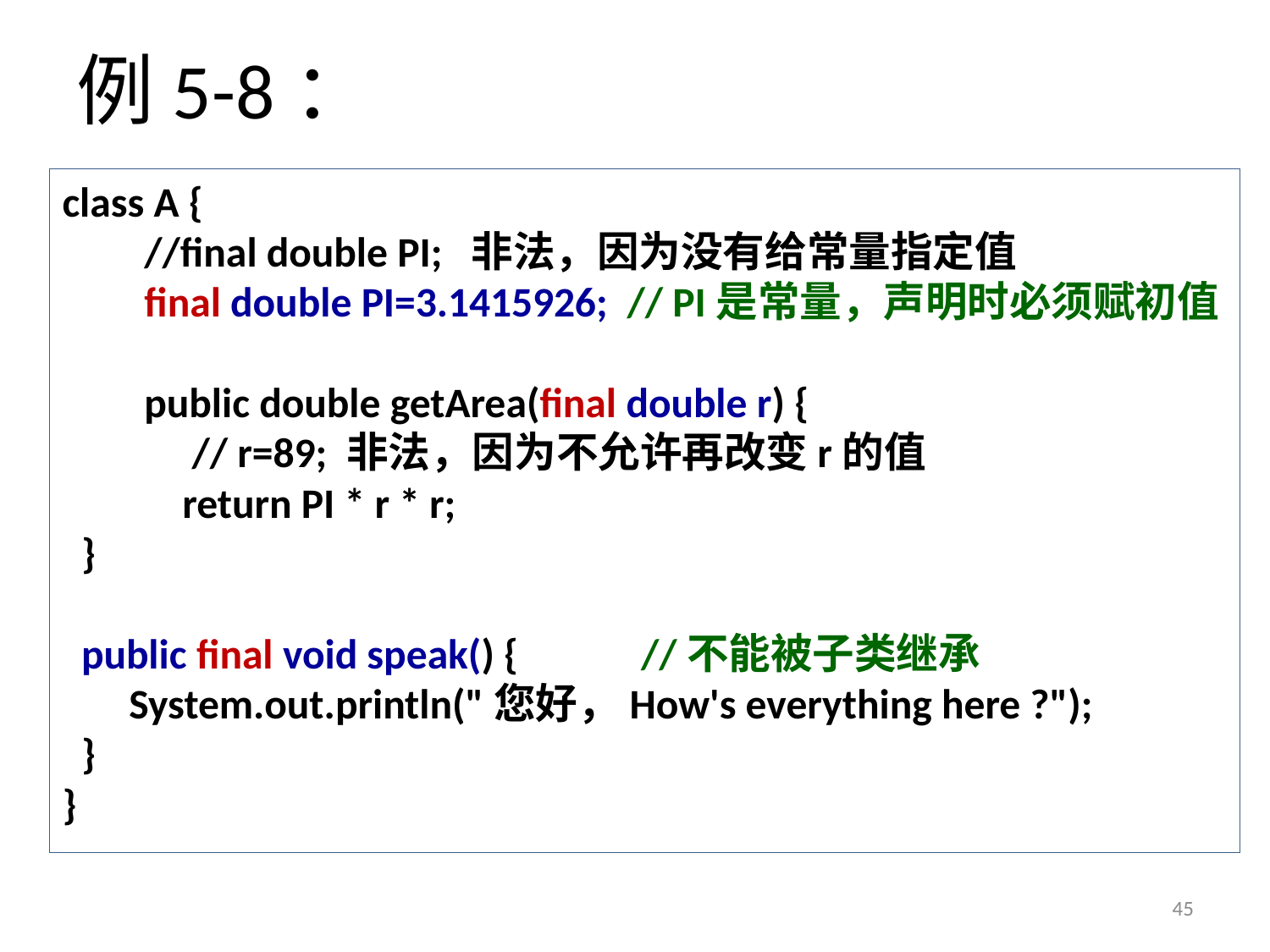

# 例5-8：
class A {
  //final double PI;  非法，因为没有给常量指定值
  final double PI=3.1415926;  // PI是常量，声明时必须赋初值

  public double getArea(final double r) {
       // r=89; 非法，因为不允许再改变r的值
      return PI * r * r;
  }

  public final void speak() {	   //不能被子类继承
       System.out.println("您好，How's everything here ?");
  }
}
45